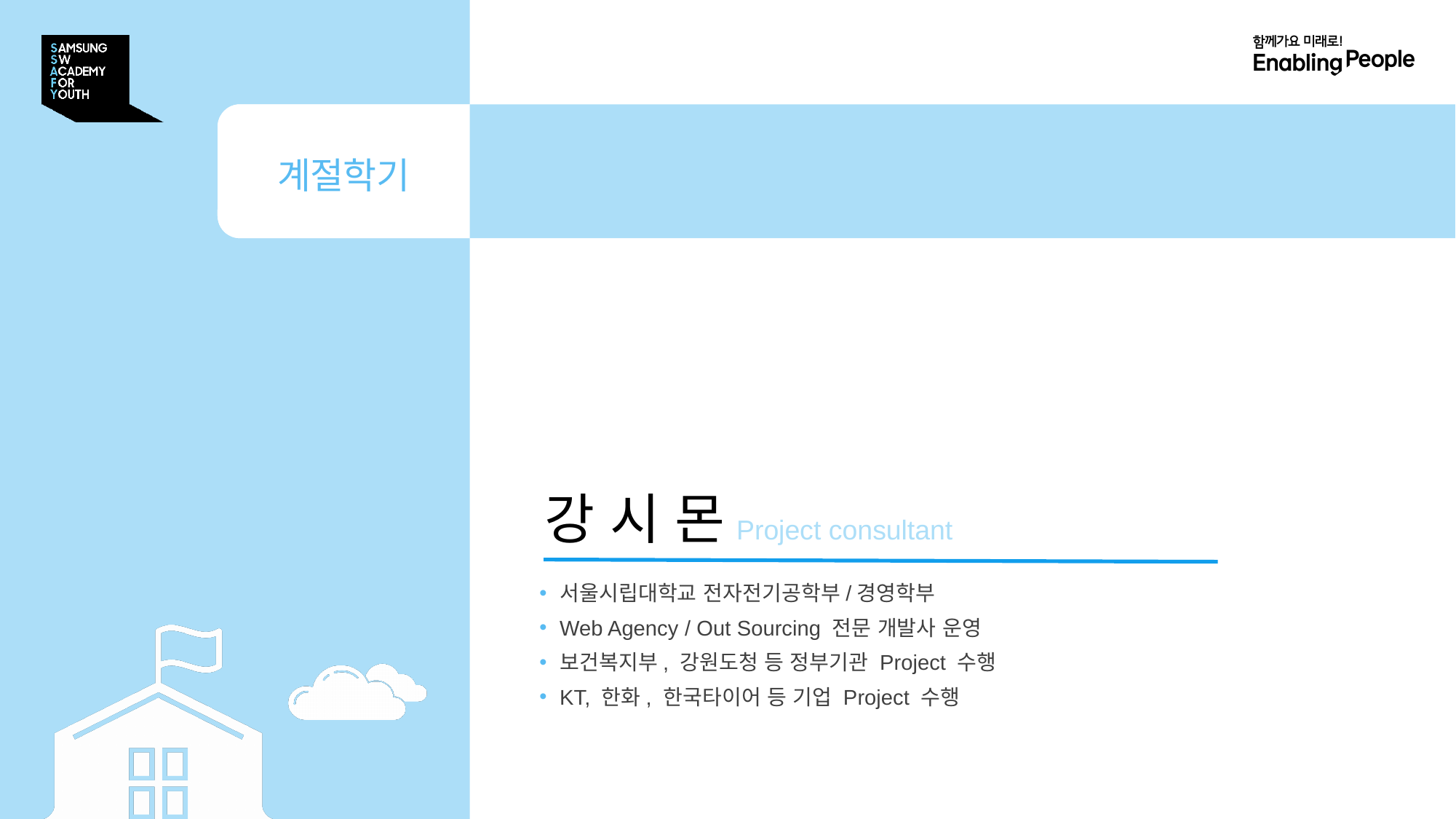

PostgreSQL 사용해보기
계절학기
강 시 몬
Project consultant
서울시립대학교 전자전기공학부/경영학부
Web Agency / Out Sourcing 전문 개발사 운영
보건복지부, 강원도청 등 정부기관 Project 수행
KT, 한화, 한국타이어 등 기업 Project 수행